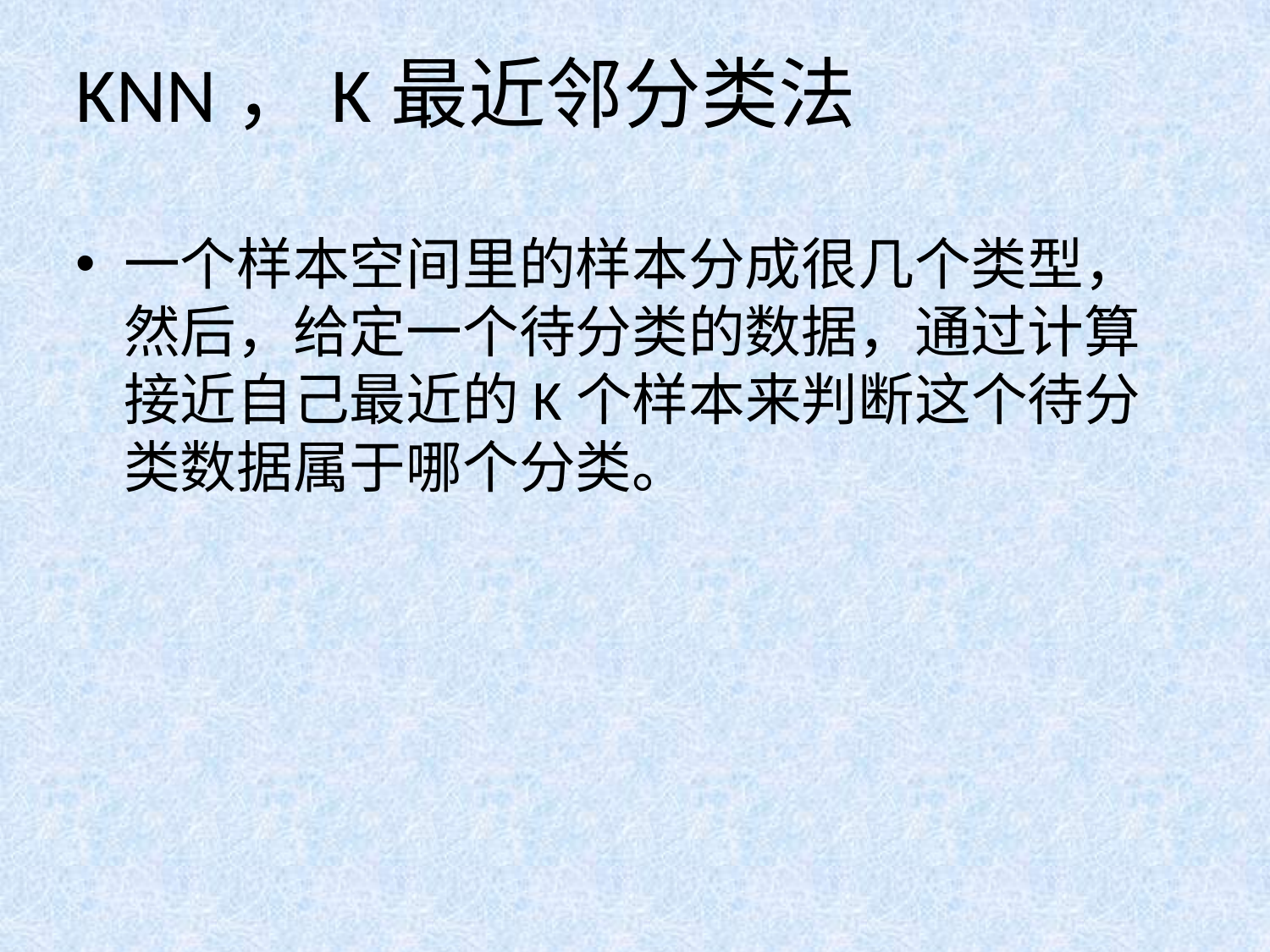

# KNN，K最近邻分类法
一个样本空间里的样本分成很几个类型，然后，给定一个待分类的数据，通过计算接近自己最近的K个样本来判断这个待分类数据属于哪个分类。